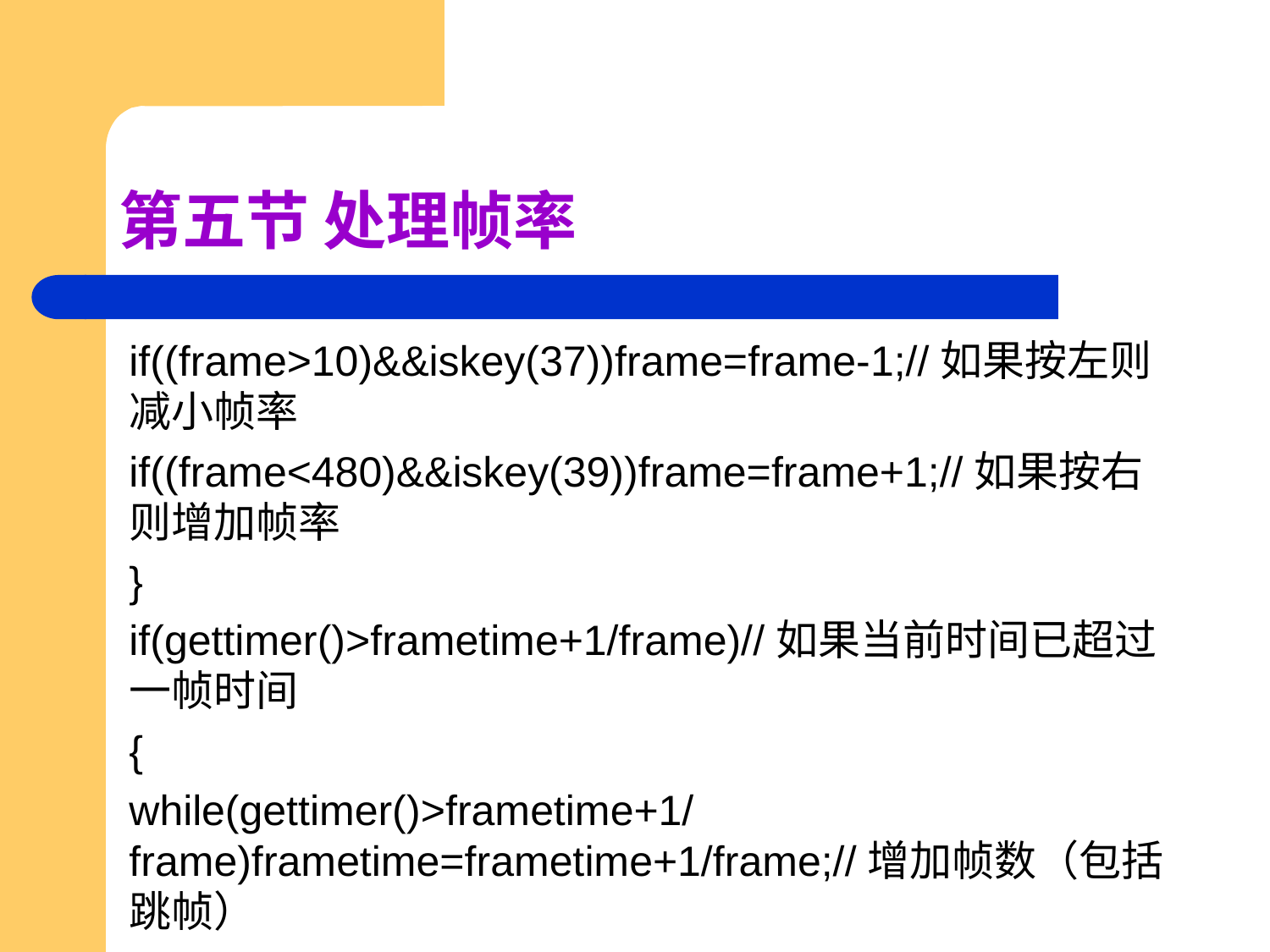

# 第五节 处理帧率
if((frame>10)&&iskey(37))frame=frame-1;//如果按左则减小帧率
if((frame<480)&&iskey(39))frame=frame+1;//如果按右则增加帧率
}
if(gettimer()>frametime+1/frame)//如果当前时间已超过一帧时间
{
while(gettimer()>frametime+1/frame)frametime=frametime+1/frame;//增加帧数（包括跳帧）